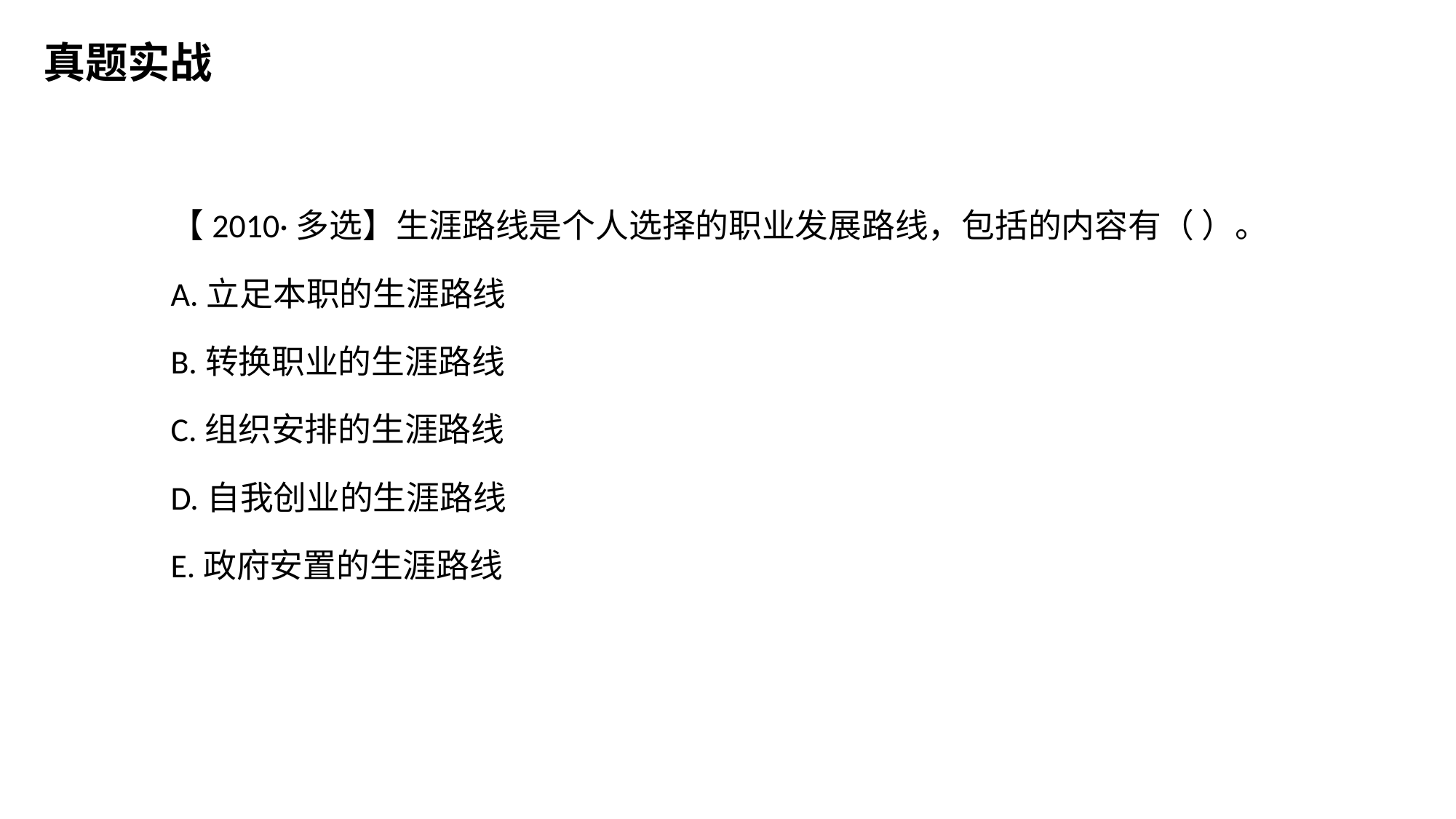

真题实战
【2010·多选】生涯路线是个人选择的职业发展路线，包括的内容有（ ）。
A.立足本职的生涯路线
B.转换职业的生涯路线
C.组织安排的生涯路线
D.自我创业的生涯路线
E.政府安置的生涯路线